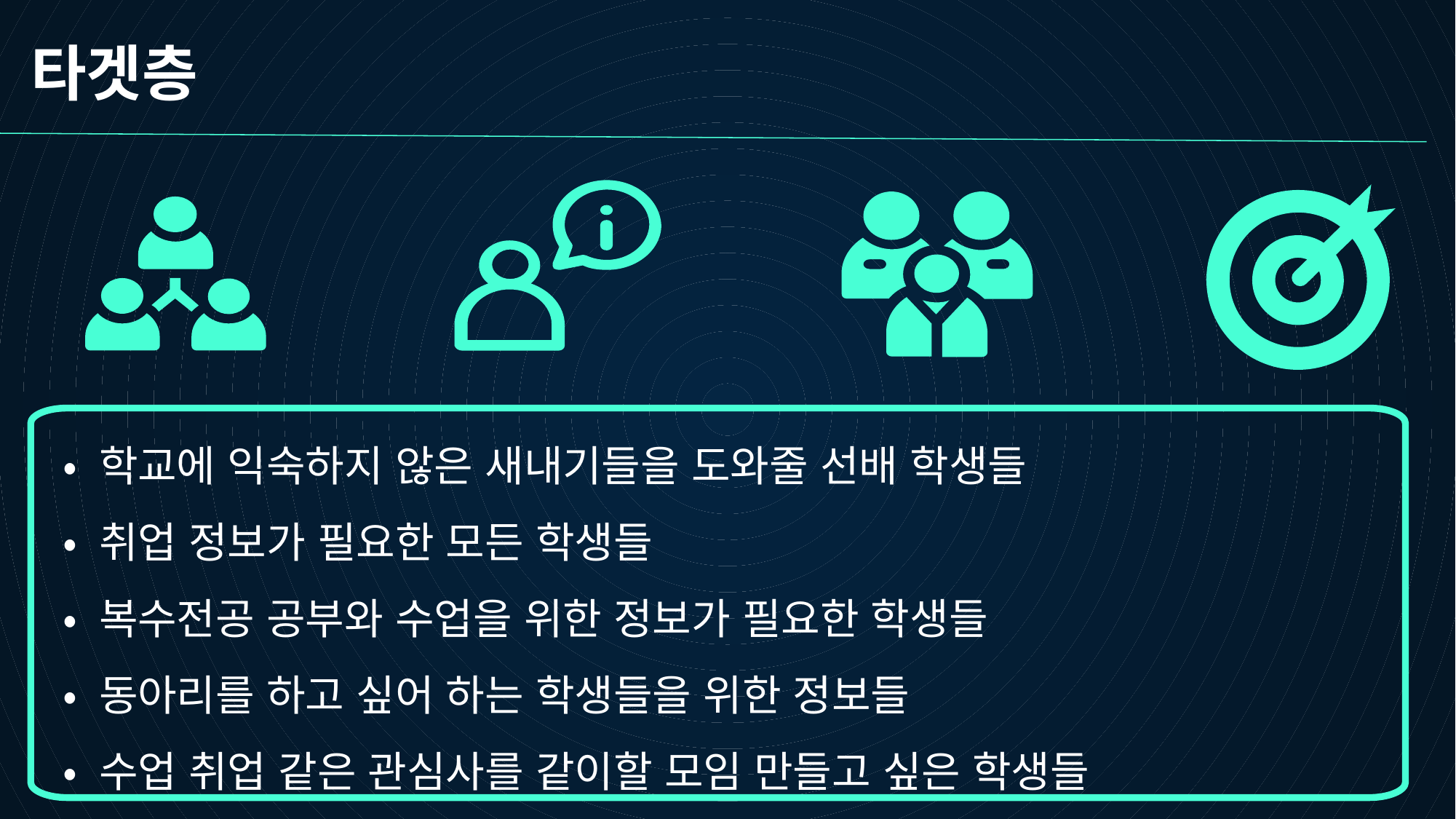

타겟층

• 학교에 익숙하지 않은 새내기들을 도와줄 선배 학생들
• 취업 정보가 필요한 모든 학생들
• 복수전공 공부와 수업을 위한 정보가 필요한 학생들
• 동아리를 하고 싶어 하는 학생들을 위한 정보들
• 수업 취업 같은 관심사를 같이할 모임 만들고 싶은 학생들